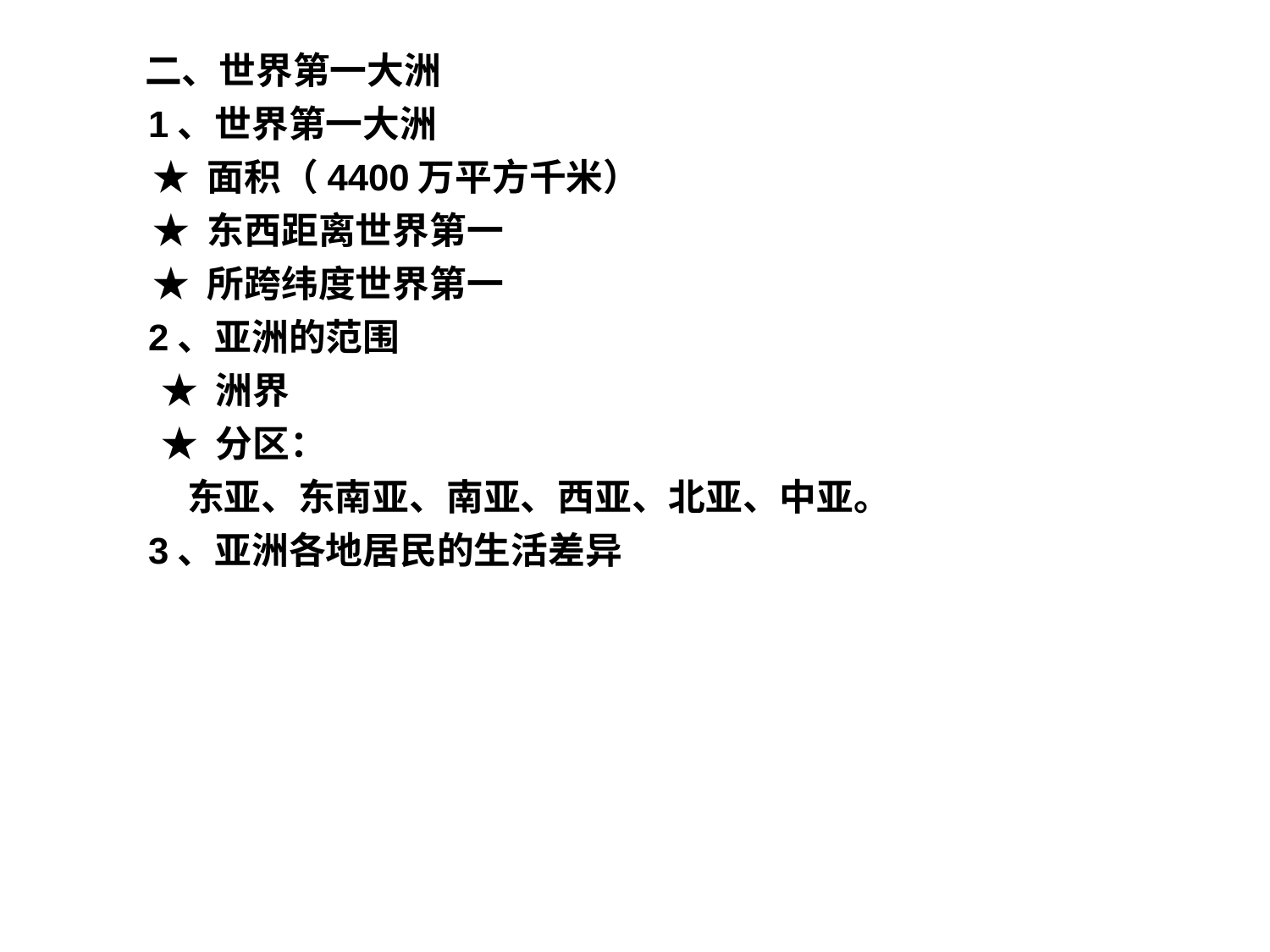

二、世界第一大洲
  1、世界第一大洲
   ★ 面积（4400万平方千米）
   ★ 东西距离世界第一
   ★ 所跨纬度世界第一
  2、亚洲的范围
    ★ 洲界
    ★ 分区：
      东亚、东南亚、南亚、西亚、北亚、中亚。
  3、亚洲各地居民的生活差异